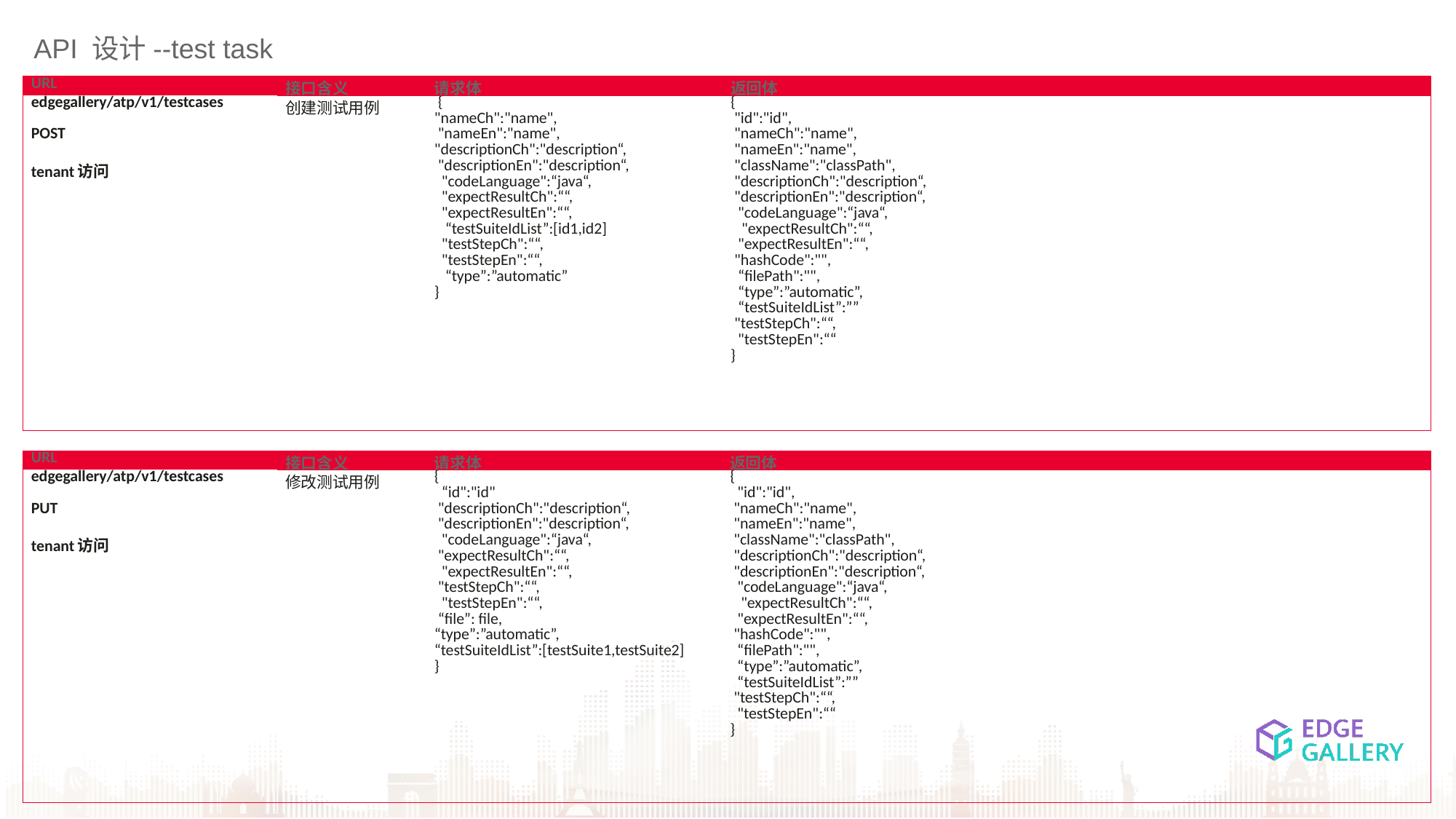

API 设计--test task

| URL | 接口含义 | 请求体 | 返回体 |
| --- | --- | --- | --- |
| edgegallery/atp/v1/testcases POST tenant访问 | 创建测试用例 | { "nameCh":"name", "nameEn":"name", "descriptionCh":"description“, "descriptionEn":"description“, "codeLanguage":“java“, "expectResultCh":““, "expectResultEn":““, “testSuiteIdList”:[id1,id2] "testStepCh":““, "testStepEn":““, “type”:”automatic” } | { "id":"id", "nameCh":"name", "nameEn":"name", "className":"classPath", "descriptionCh":"description“, "descriptionEn":"description“, "codeLanguage":“java“, "expectResultCh":““, "expectResultEn":““, "hashCode":"", “filePath":"", “type”:”automatic”, “testSuiteIdList”:”” "testStepCh":““, "testStepEn":““ } |
| URL | 接口含义 | 请求体 | 返回体 |
| --- | --- | --- | --- |
| edgegallery/atp/v1/testcases PUT tenant访问 | 修改测试用例 | { “id":"id" "descriptionCh":"description“, "descriptionEn":"description“, "codeLanguage":“java“, "expectResultCh":““, "expectResultEn":““, "testStepCh":““, "testStepEn":““, “file”: file, “type”:”automatic”, “testSuiteIdList”:[testSuite1,testSuite2] } | { "id":"id", "nameCh":"name", "nameEn":"name", "className":"classPath", "descriptionCh":"description“, "descriptionEn":"description“, "codeLanguage":“java“, "expectResultCh":““, "expectResultEn":““, "hashCode":"", “filePath":"", “type”:”automatic”, “testSuiteIdList”:”” "testStepCh":““, "testStepEn":““ } |